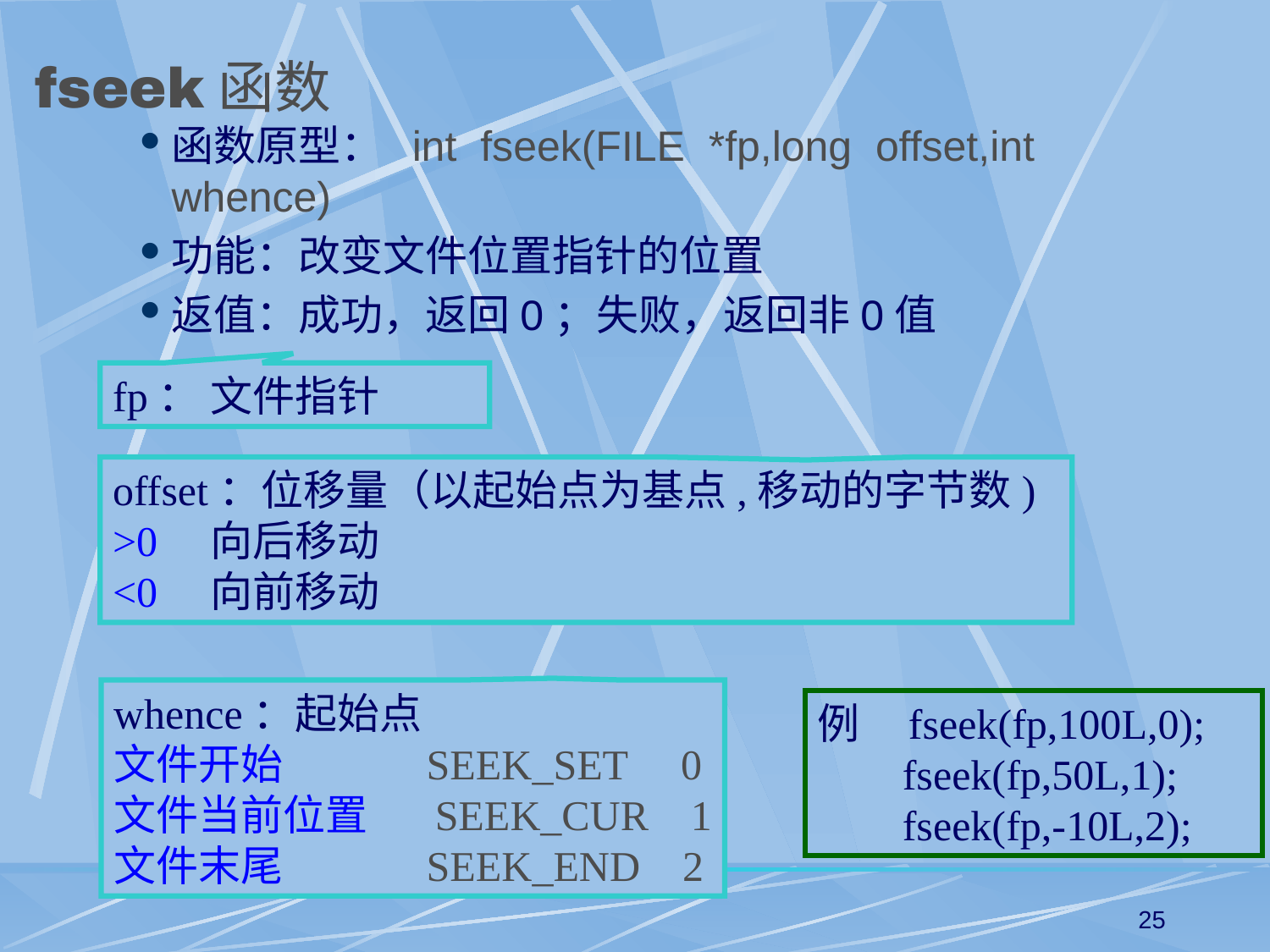

# fseek函数

函数原型：  int  fseek(FILE  *fp,long  offset,int whence)
功能：改变文件位置指针的位置
返值：成功，返回0；失败，返回非0值
fp： 文件指针
offset：位移量（以起始点为基点,移动的字节数)
>0    向后移动
<0    向前移动
whence：起始点
文件开始              SEEK_SET     0
文件当前位置      SEEK_CUR    1
文件末尾              SEEK_END    2
例    fseek(fp,100L,0);
        fseek(fp,50L,1);
        fseek(fp,-10L,2);
25